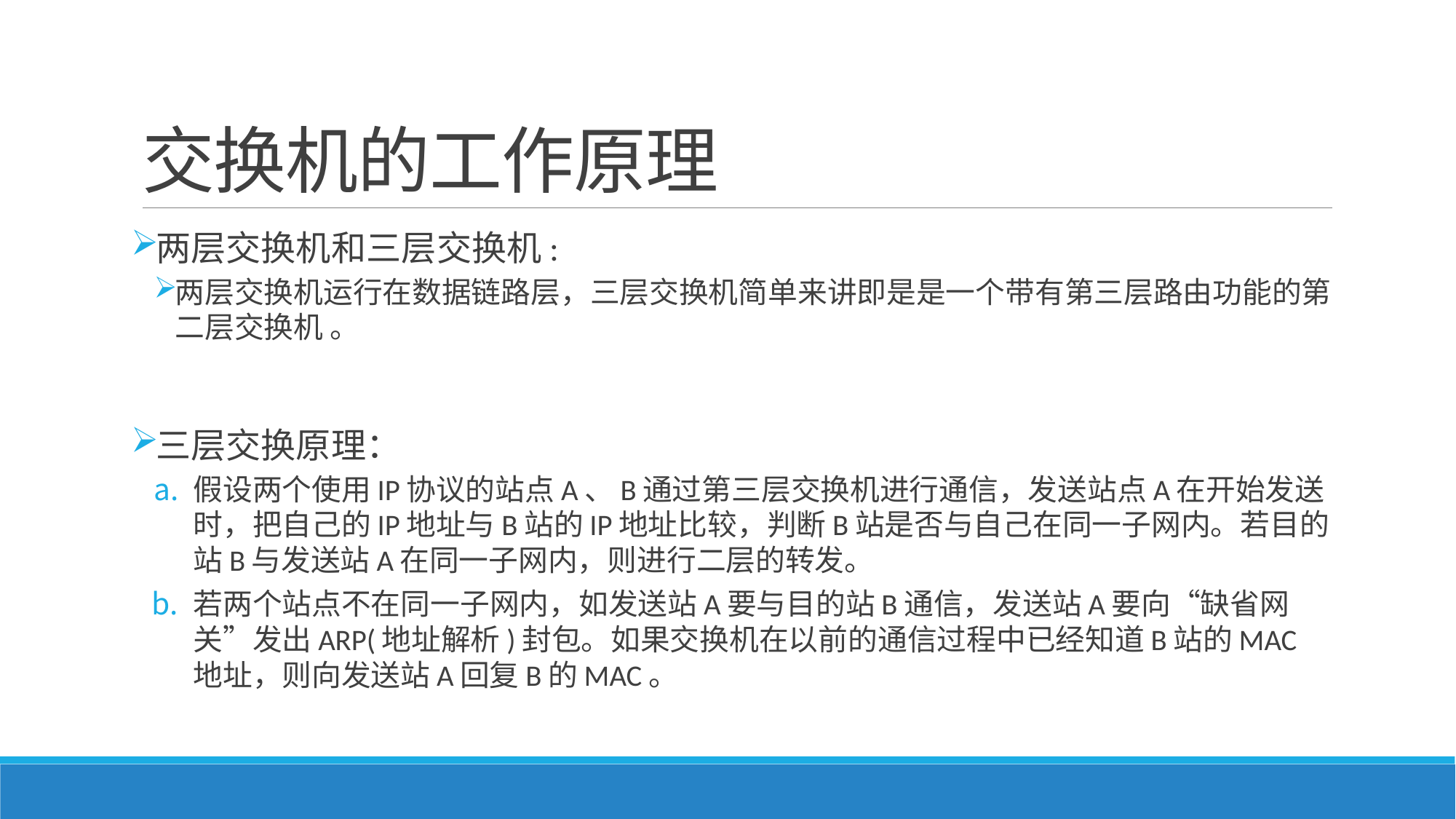

# 交换机的工作原理
两层交换机和三层交换机:
两层交换机运行在数据链路层，三层交换机简单来讲即是是一个带有第三层路由功能的第二层交换机 。

三层交换原理：
假设两个使用IP协议的站点A、B通过第三层交换机进行通信，发送站点A在开始发送时，把自己的IP地址与B站的IP地址比较，判断B站是否与自己在同一子网内。若目的站B与发送站A在同一子网内，则进行二层的转发。
若两个站点不在同一子网内，如发送站A要与目的站B通信，发送站A要向“缺省网关”发出ARP(地址解析)封包。如果交换机在以前的通信过程中已经知道B站的MAC地址，则向发送站A回复B的MAC。